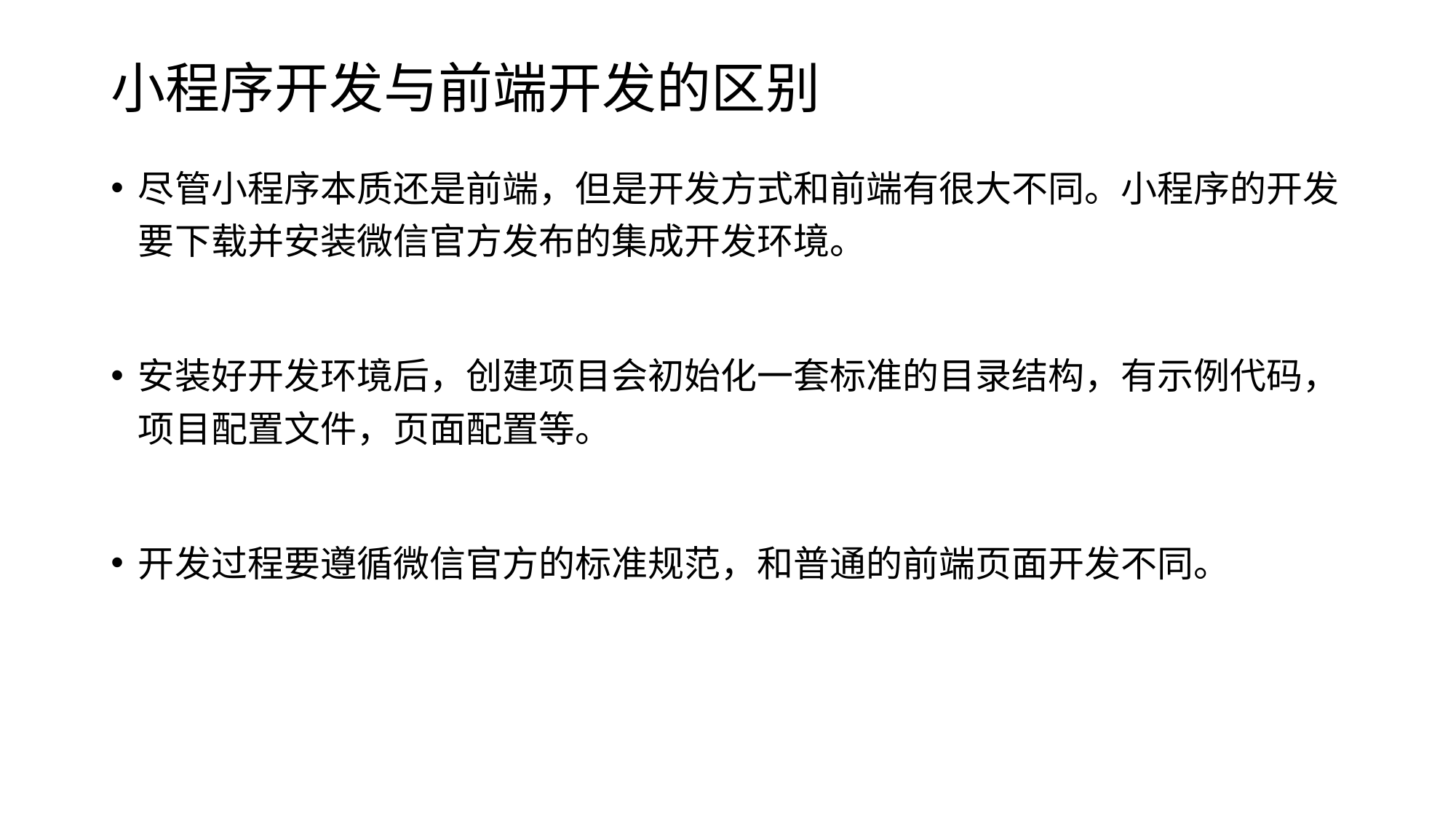

# 小程序开发与前端开发的区别
尽管小程序本质还是前端，但是开发方式和前端有很大不同。小程序的开发要下载并安装微信官方发布的集成开发环境。

安装好开发环境后，创建项目会初始化一套标准的目录结构，有示例代码，项目配置文件，页面配置等。

开发过程要遵循微信官方的标准规范，和普通的前端页面开发不同。